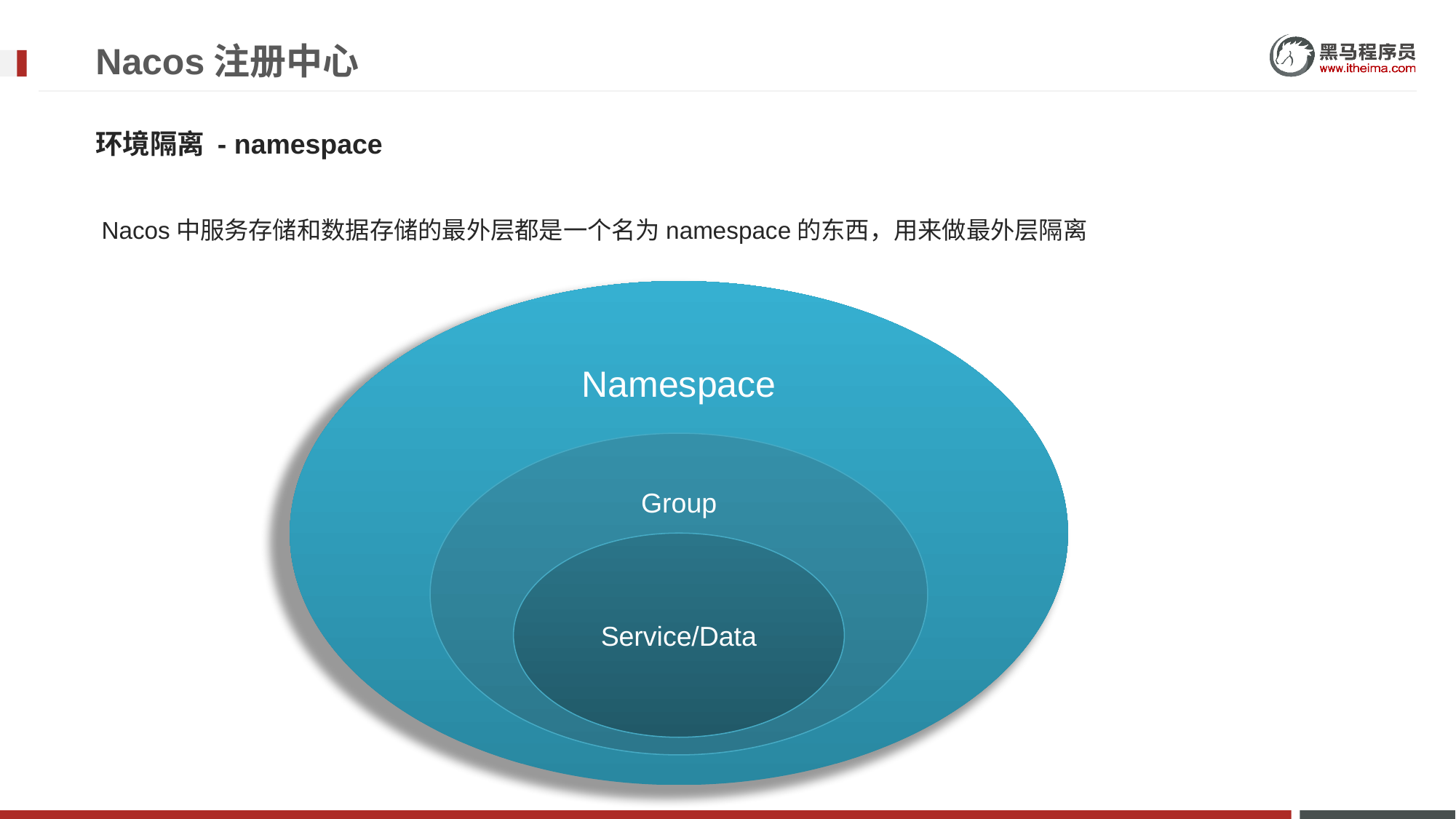

# Nacos注册中心
环境隔离 - namespace
Nacos中服务存储和数据存储的最外层都是一个名为namespace的东西，用来做最外层隔离
Namespace
Group
Service/Data